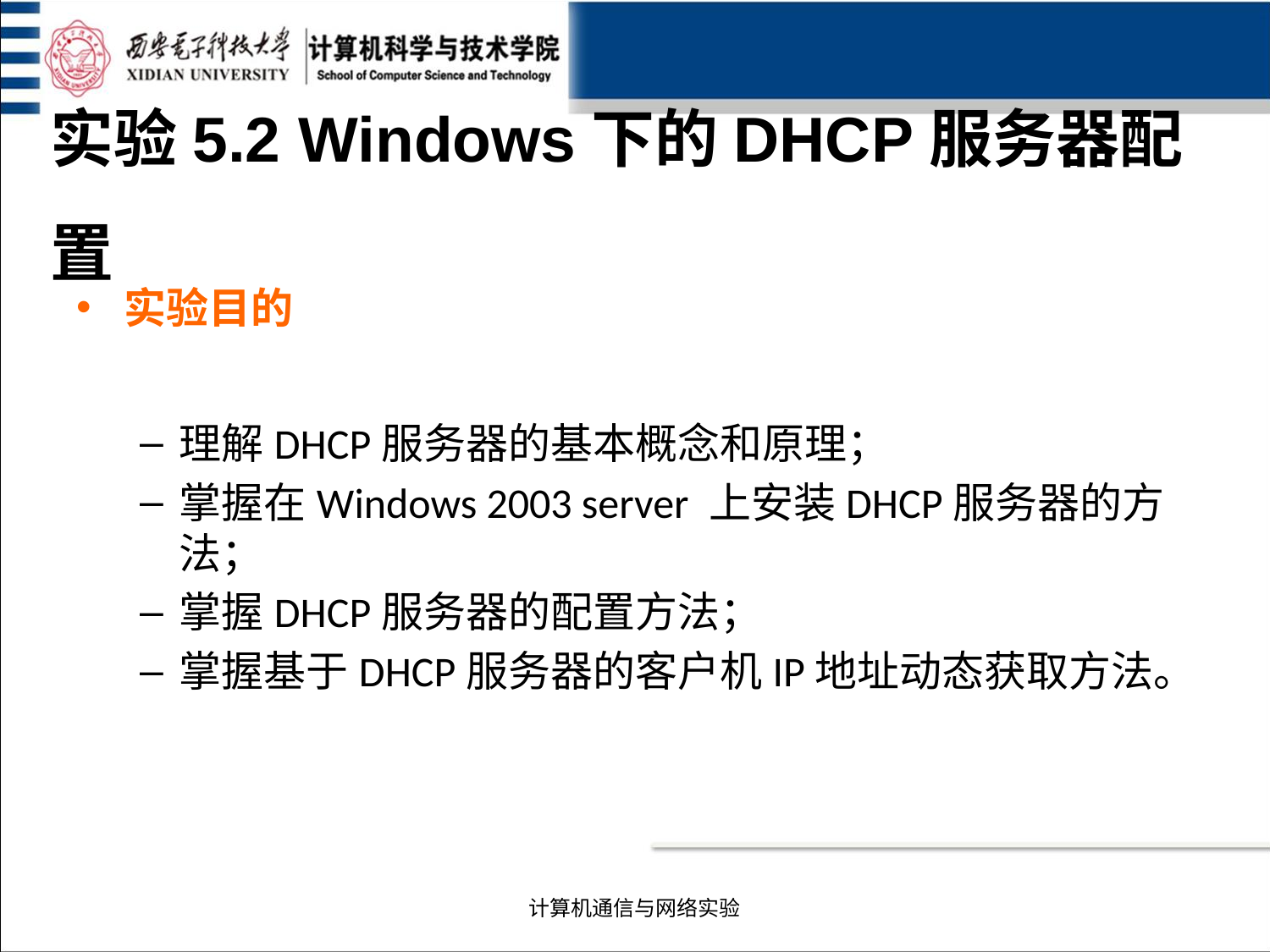

实验5.2 Windows下的DHCP服务器配置
实验目的

理解DHCP服务器的基本概念和原理；
掌握在Windows 2003 server 上安装DHCP服务器的方法；
掌握DHCP服务器的配置方法；
掌握基于DHCP服务器的客户机IP地址动态获取方法。
计算机通信与网络实验